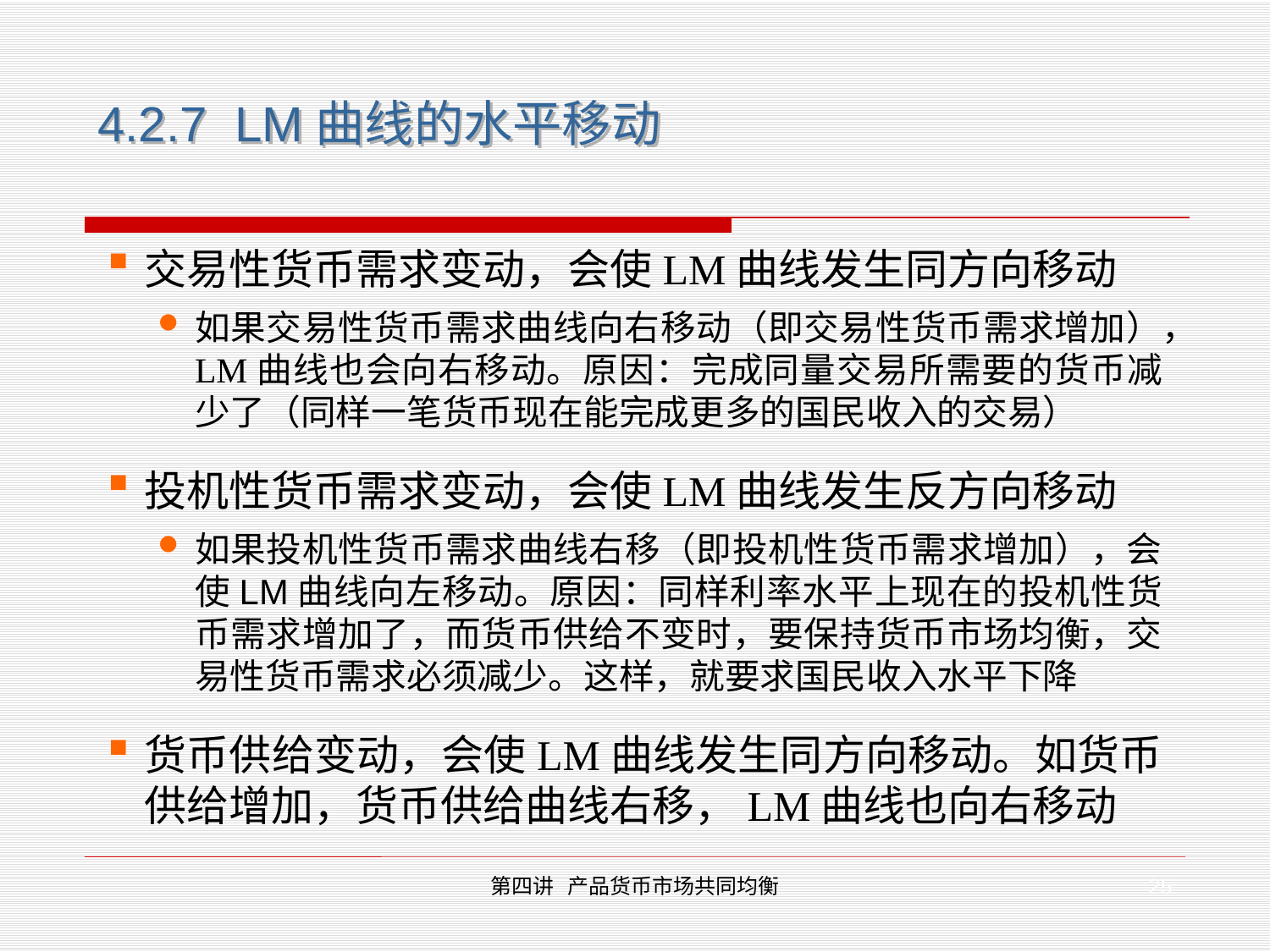

4.2.7  LM曲线的水平移动
交易性货币需求变动，会使LM曲线发生同方向移动
如果交易性货币需求曲线向右移动（即交易性货币需求增加），LM曲线也会向右移动。原因：完成同量交易所需要的货币减少了（同样一笔货币现在能完成更多的国民收入的交易）
投机性货币需求变动，会使LM曲线发生反方向移动
如果投机性货币需求曲线右移（即投机性货币需求增加），会使LM曲线向左移动。原因：同样利率水平上现在的投机性货币需求增加了，而货币供给不变时，要保持货币市场均衡，交易性货币需求必须减少。这样，就要求国民收入水平下降
货币供给变动，会使LM曲线发生同方向移动。如货币供给增加，货币供给曲线右移，LM曲线也向右移动
25
第四讲   产品货币市场共同均衡